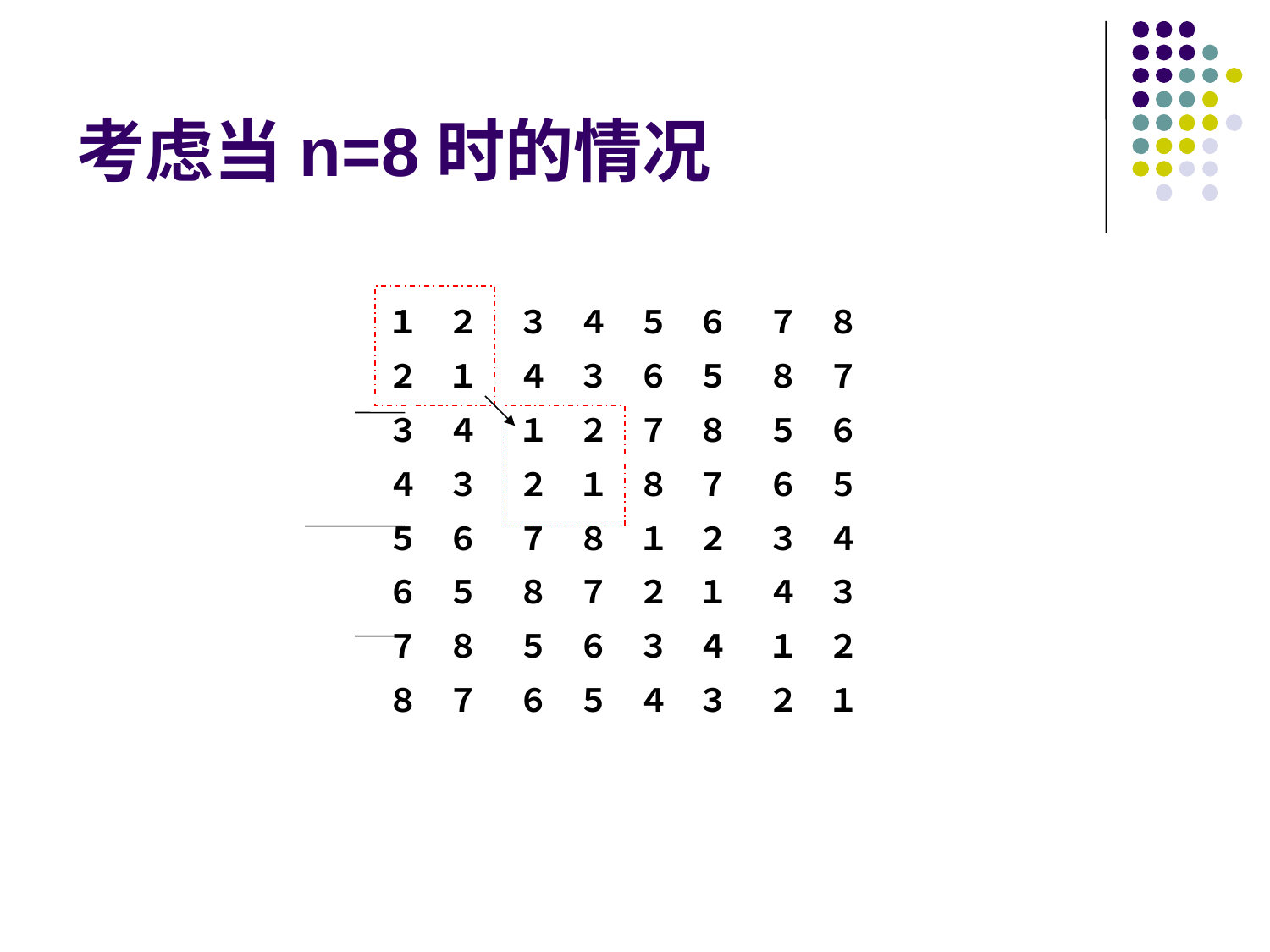

# 考虑当n=8时的情况

１
２
３
４
５
６
７
８
２
１
４
３
６
５
８
７
３
４
１
２
７
８
５
６
４
３
２
１
８
７
６
５
５
６
７
８
１
２
３
４
６
５
８
７
２
１
４
３
７
８
５
６
３
４
１
２
８
７
６
５
４
３
２
１